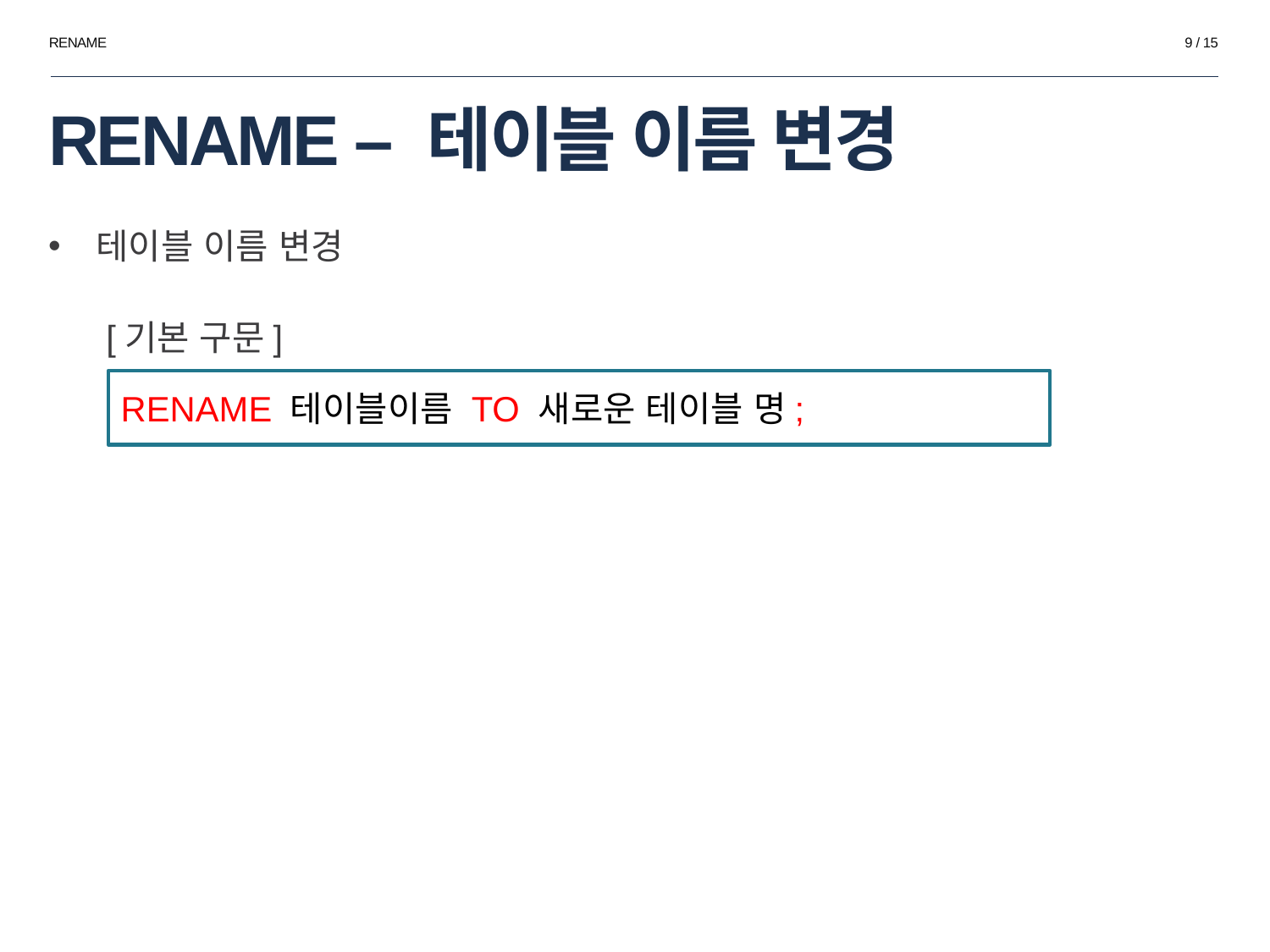

RENAME
9 / 15
# RENAME – 테이블 이름 변경
테이블 이름 변경
[기본 구문]

RENAME 테이블이름 TO 새로운 테이블 명;